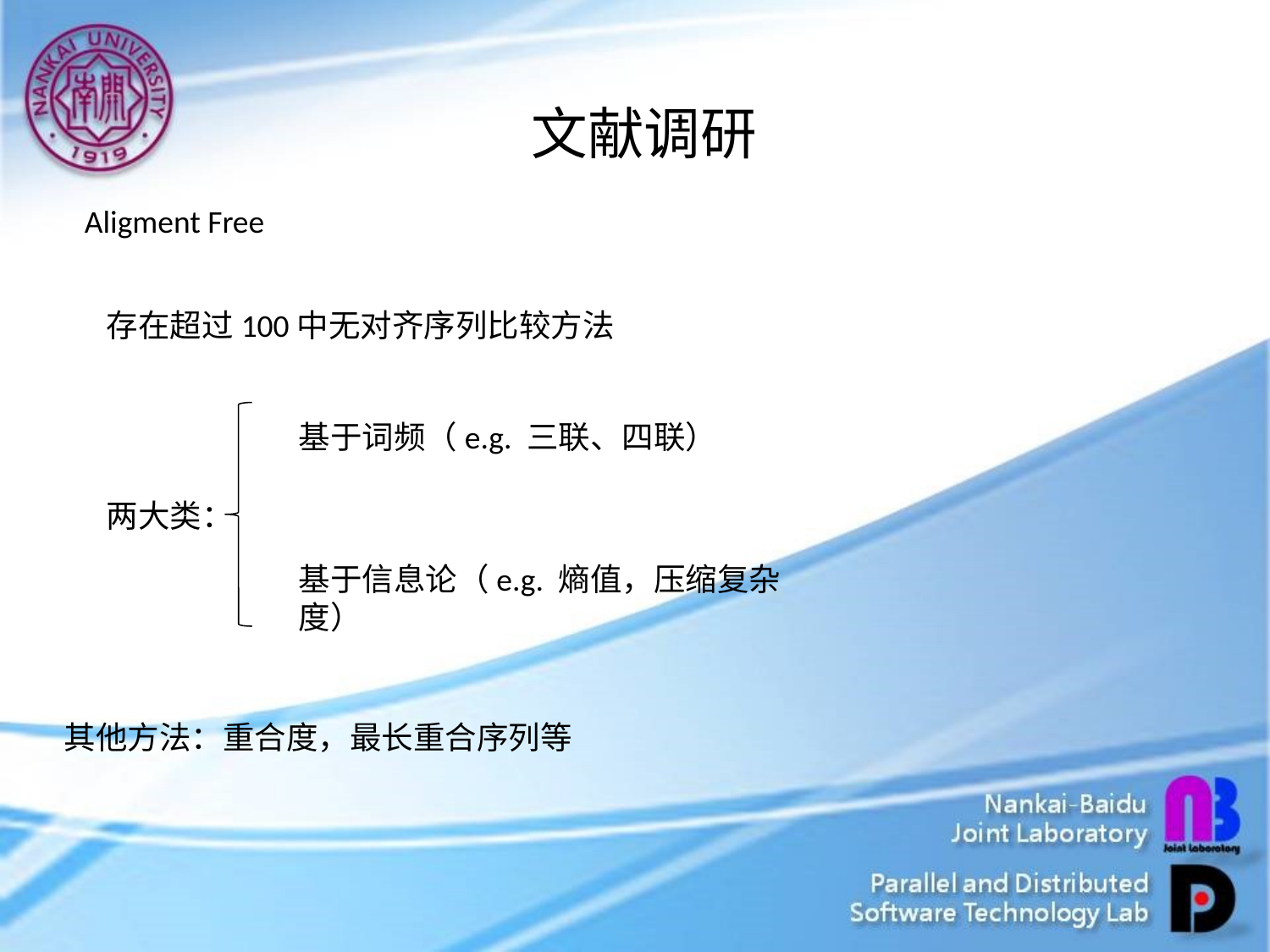

文献调研
Aligment Free
存在超过100中无对齐序列比较方法

两大类：

基于词频（e.g. 三联、四联）
基于信息论（e.g. 熵值，压缩复杂度）
其他方法：重合度，最长重合序列等